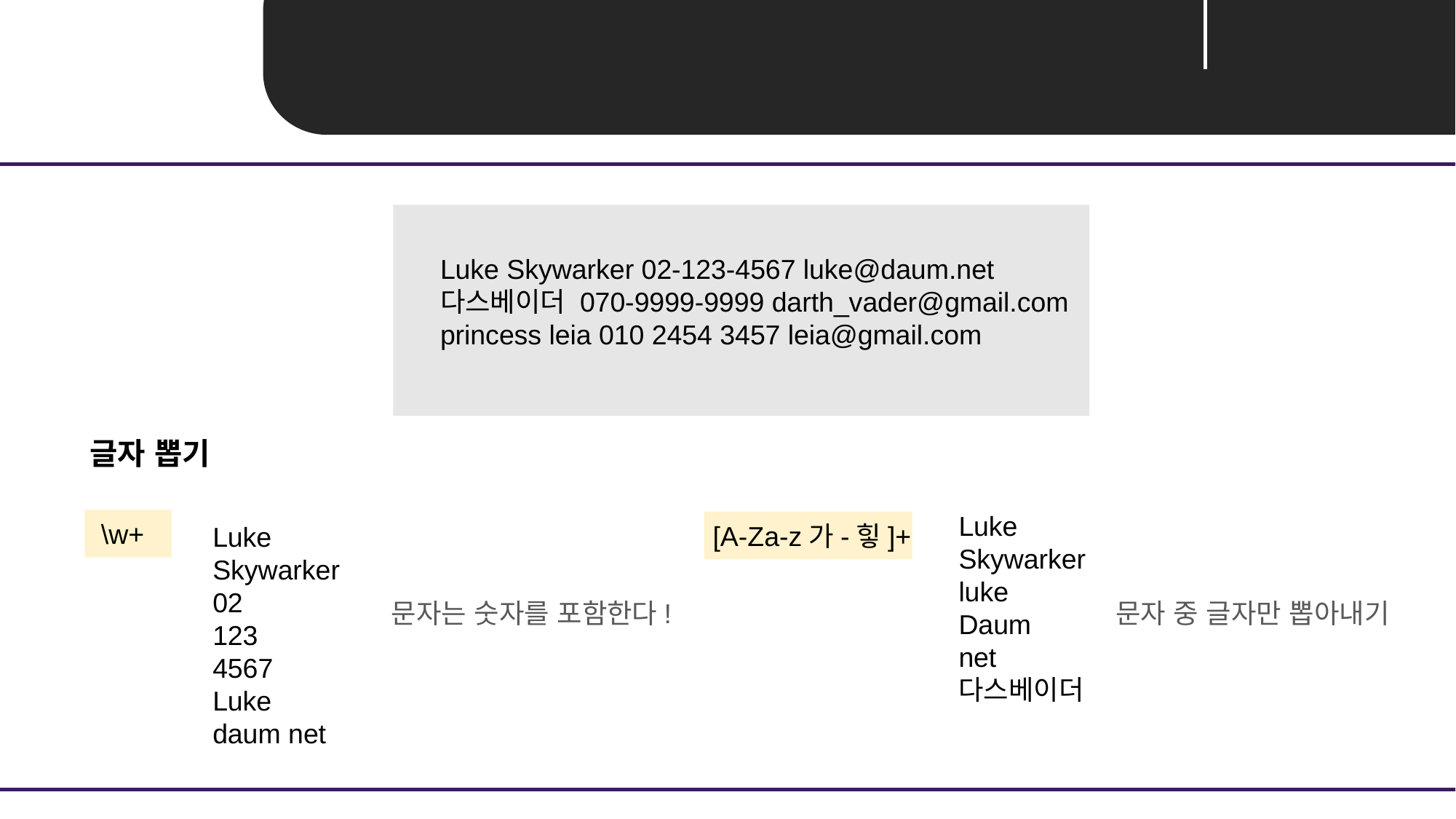

Unit  02 ㅣ  정규표현식 사용 예

Luke Skywarker 02-123-4567 luke@daum.net
다스베이더 070-9999-9999 darth_vader@gmail.com
princess leia 010 2454 3457 leia@gmail.com
글자 뽑기
Luke
Skywarker
luke
Daum
net
다스베이더

\w+
Luke
Skywarker
02
123
4567
Luke
daum net
[A-Za-z가-힣]+
문자는 숫자를 포함한다!
문자 중 글자만 뽑아내기